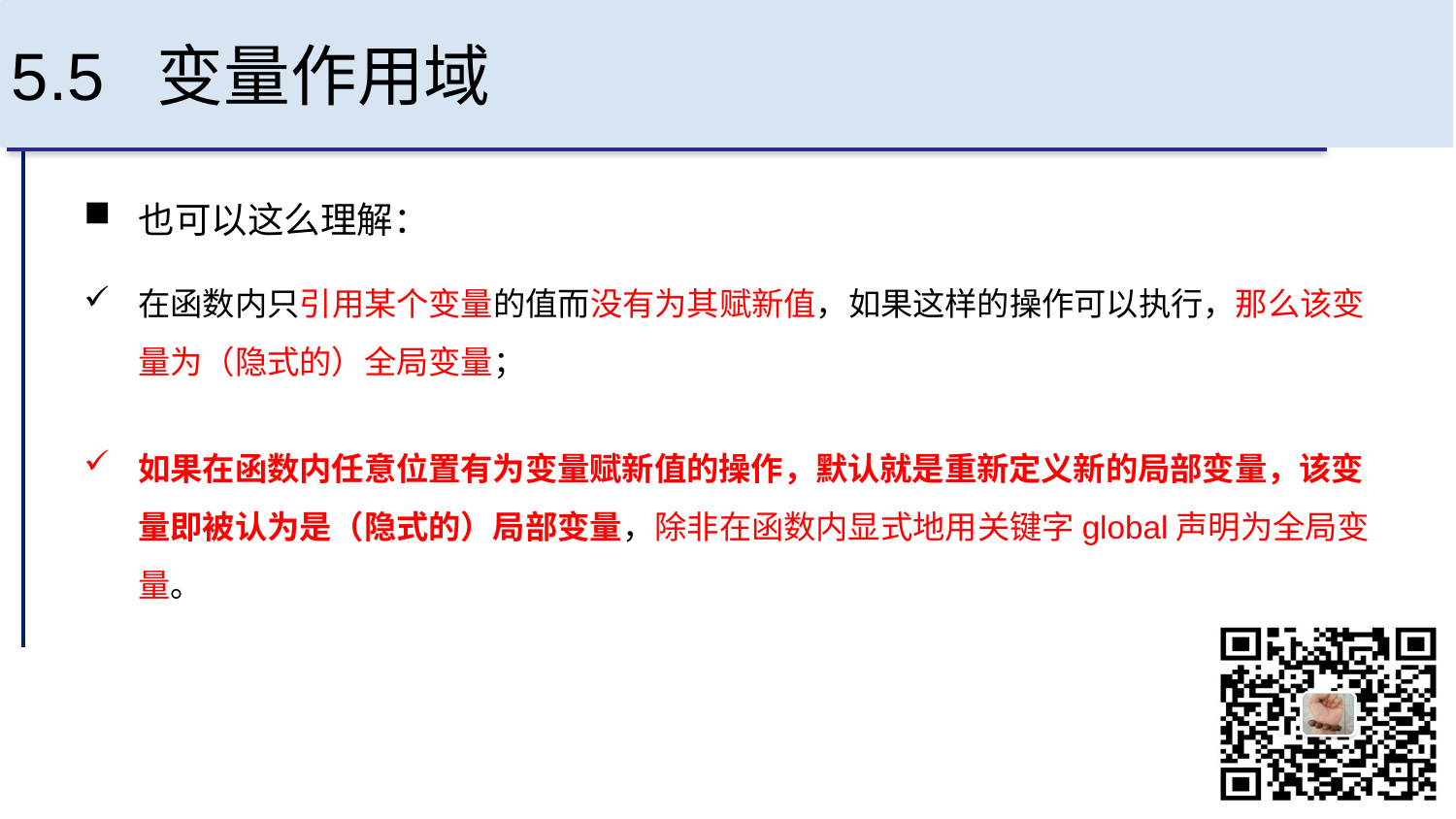

# 5.5  变量作用域
也可以这么理解：
在函数内只引用某个变量的值而没有为其赋新值，如果这样的操作可以执行，那么该变量为（隐式的）全局变量；
如果在函数内任意位置有为变量赋新值的操作，默认就是重新定义新的局部变量，该变量即被认为是（隐式的）局部变量，除非在函数内显式地用关键字global声明为全局变量。